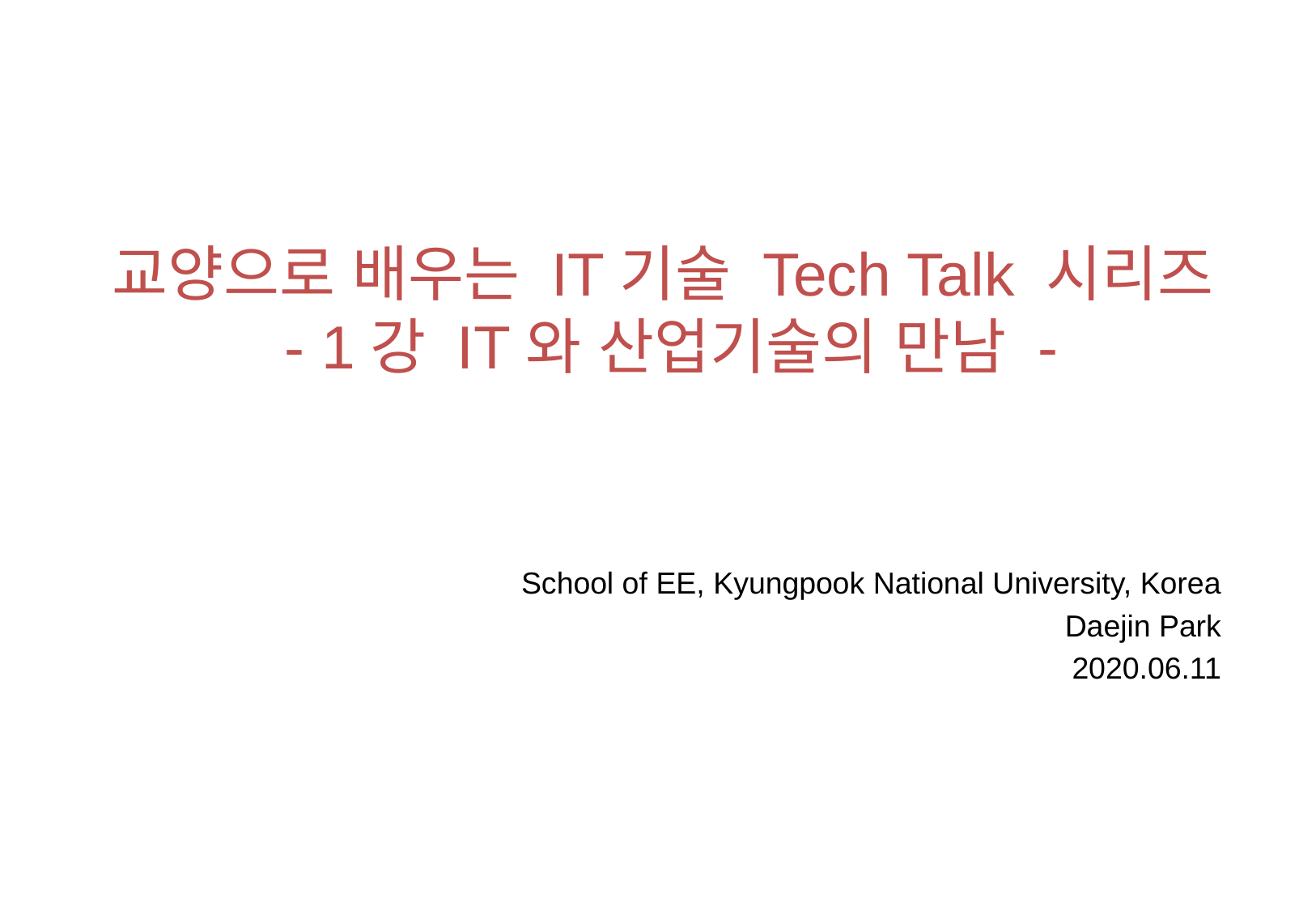

# 교양으로 배우는 IT기술 Tech Talk 시리즈 - 1강 IT와 산업기술의 만남 -

School of EE, Kyungpook National University, Korea
Daejin Park
2020.06.11